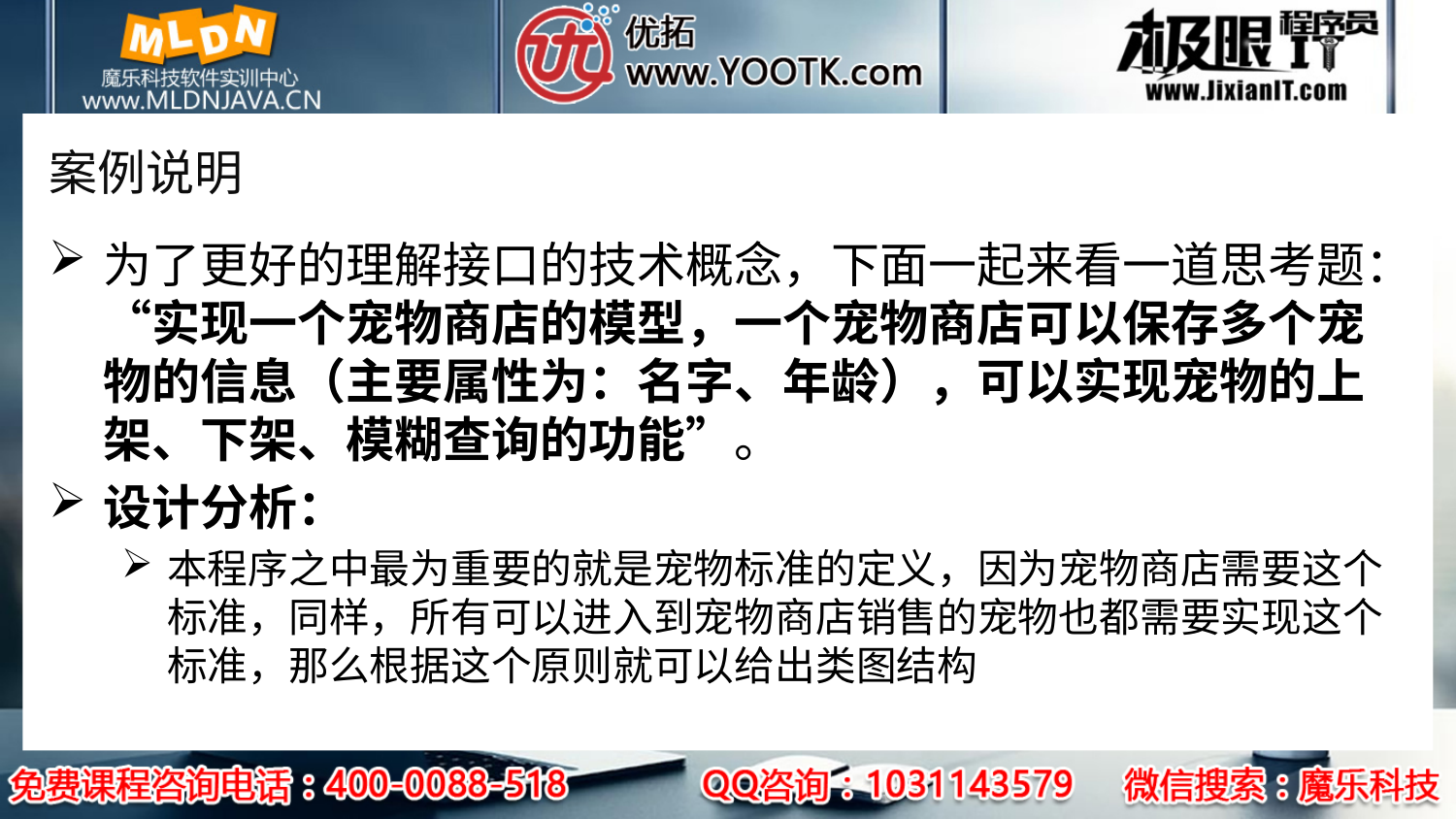

# 案例说明
为了更好的理解接口的技术概念，下面一起来看一道思考题：“实现一个宠物商店的模型，一个宠物商店可以保存多个宠物的信息（主要属性为：名字、年龄），可以实现宠物的上架、下架、模糊查询的功能”。
设计分析：
本程序之中最为重要的就是宠物标准的定义，因为宠物商店需要这个标准，同样，所有可以进入到宠物商店销售的宠物也都需要实现这个标准，那么根据这个原则就可以给出类图结构